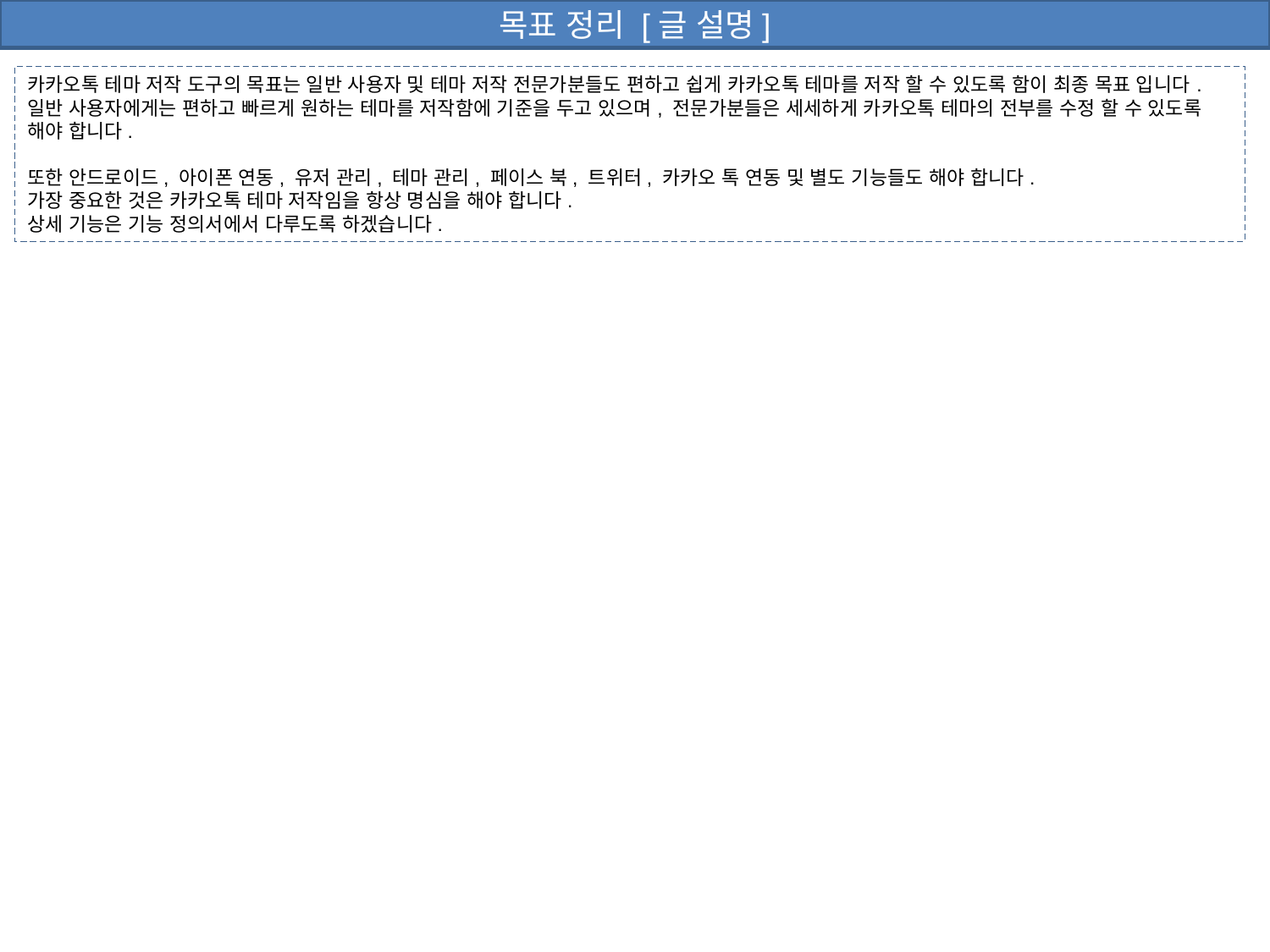

목표 정리 [글 설명]
카카오톡 테마 저작 도구의 목표는 일반 사용자 및 테마 저작 전문가분들도 편하고 쉽게 카카오톡 테마를 저작 할 수 있도록 함이 최종 목표 입니다.
일반 사용자에게는 편하고 빠르게 원하는 테마를 저작함에 기준을 두고 있으며, 전문가분들은 세세하게 카카오톡 테마의 전부를 수정 할 수 있도록 해야 합니다.

또한 안드로이드, 아이폰 연동, 유저 관리, 테마 관리, 페이스 북, 트위터, 카카오 톡 연동 및 별도 기능들도 해야 합니다.
가장 중요한 것은 카카오톡 테마 저작임을 항상 명심을 해야 합니다.
상세 기능은 기능 정의서에서 다루도록 하겠습니다.